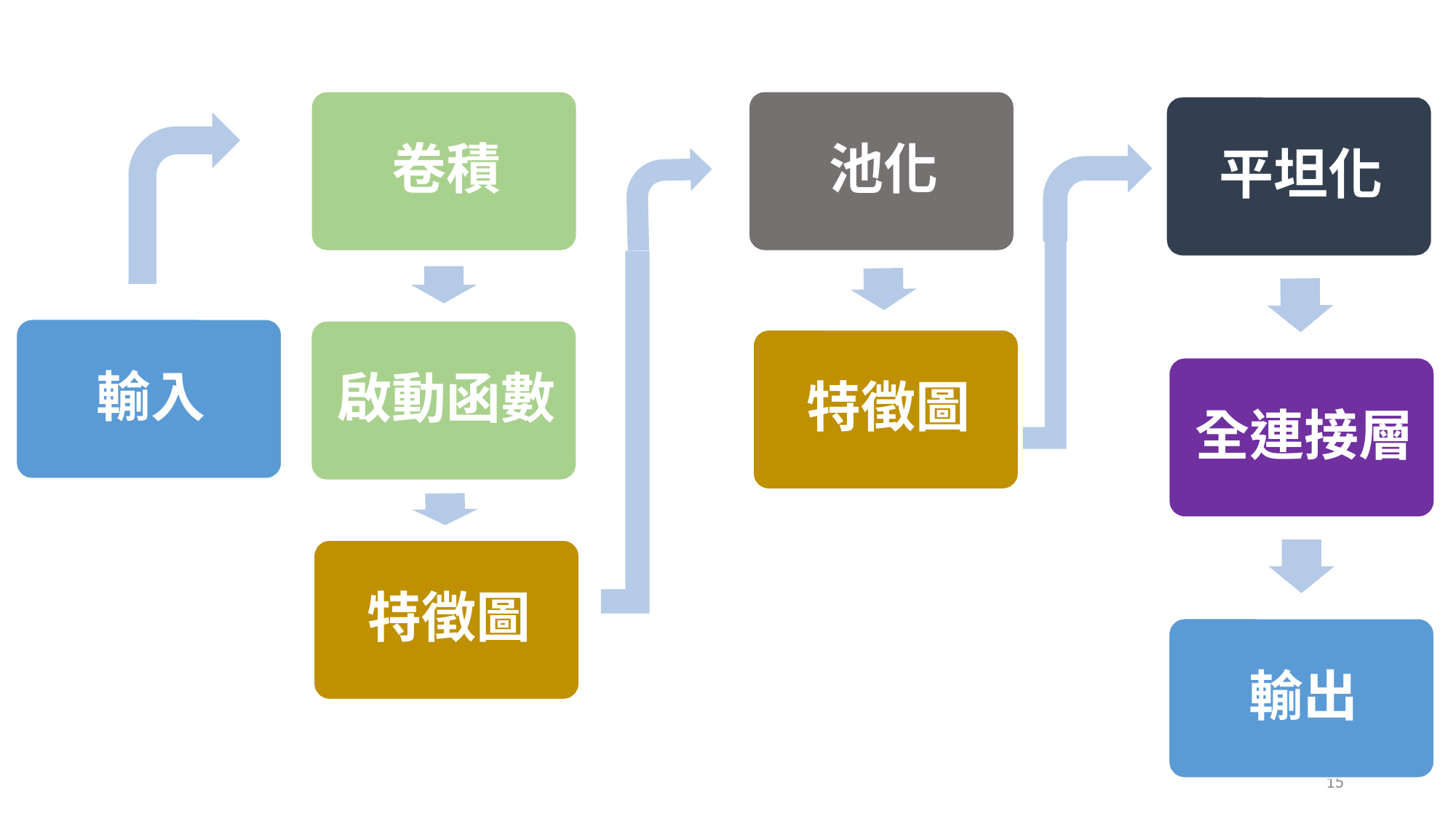

輸入

卷積

啟動函數

特徵圖

池化

特徵圖

平坦化

全連接層

輸出

15